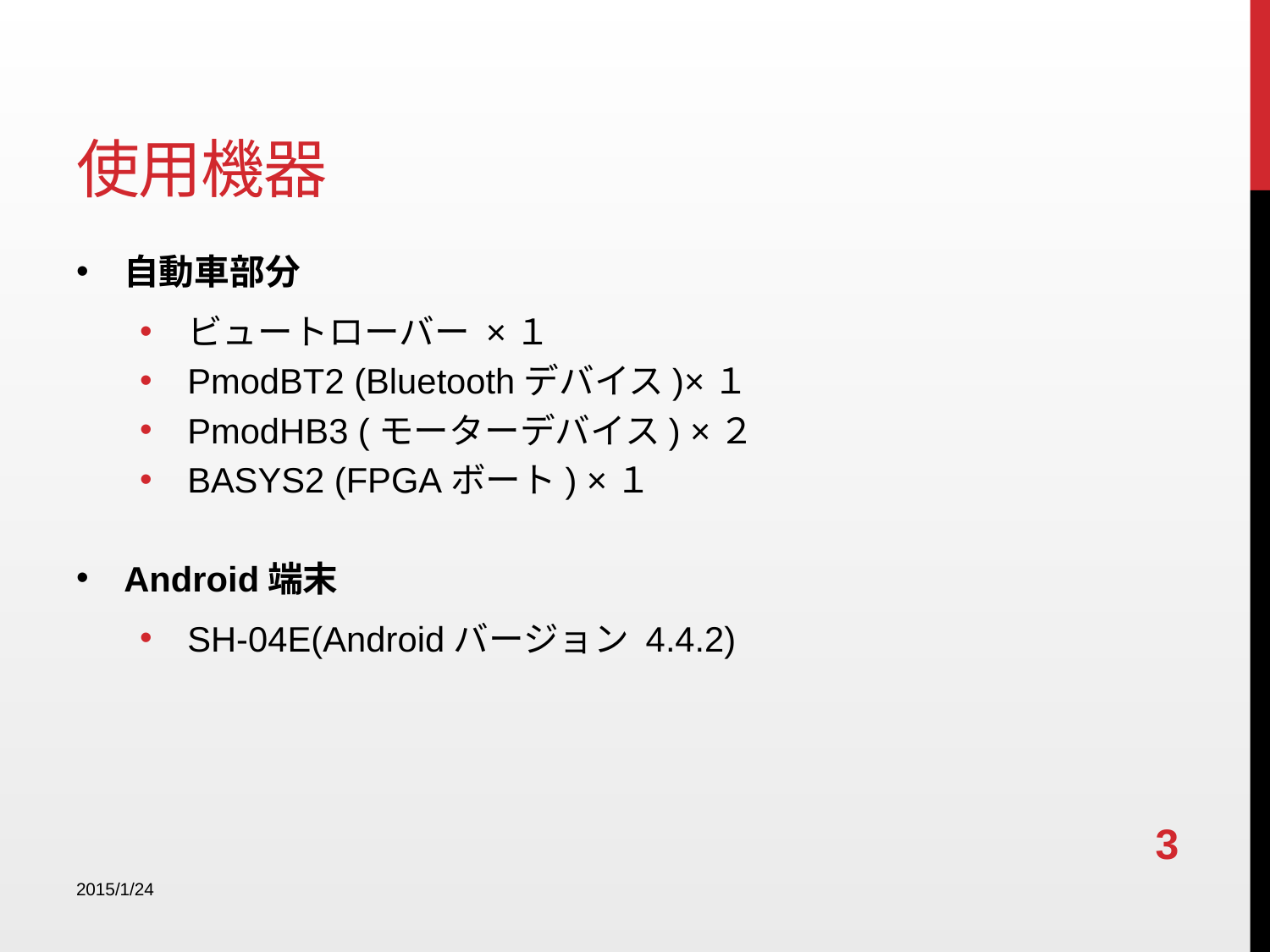

# 使用機器
自動車部分
ビュートローバー ×１
PmodBT2 (Bluetoothデバイス)×１
PmodHB3 (モーターデバイス) ×２
BASYS2 (FPGAボート) ×１

Android端末
SH-04E(Androidバージョン 4.4.2)

3
2015/1/24